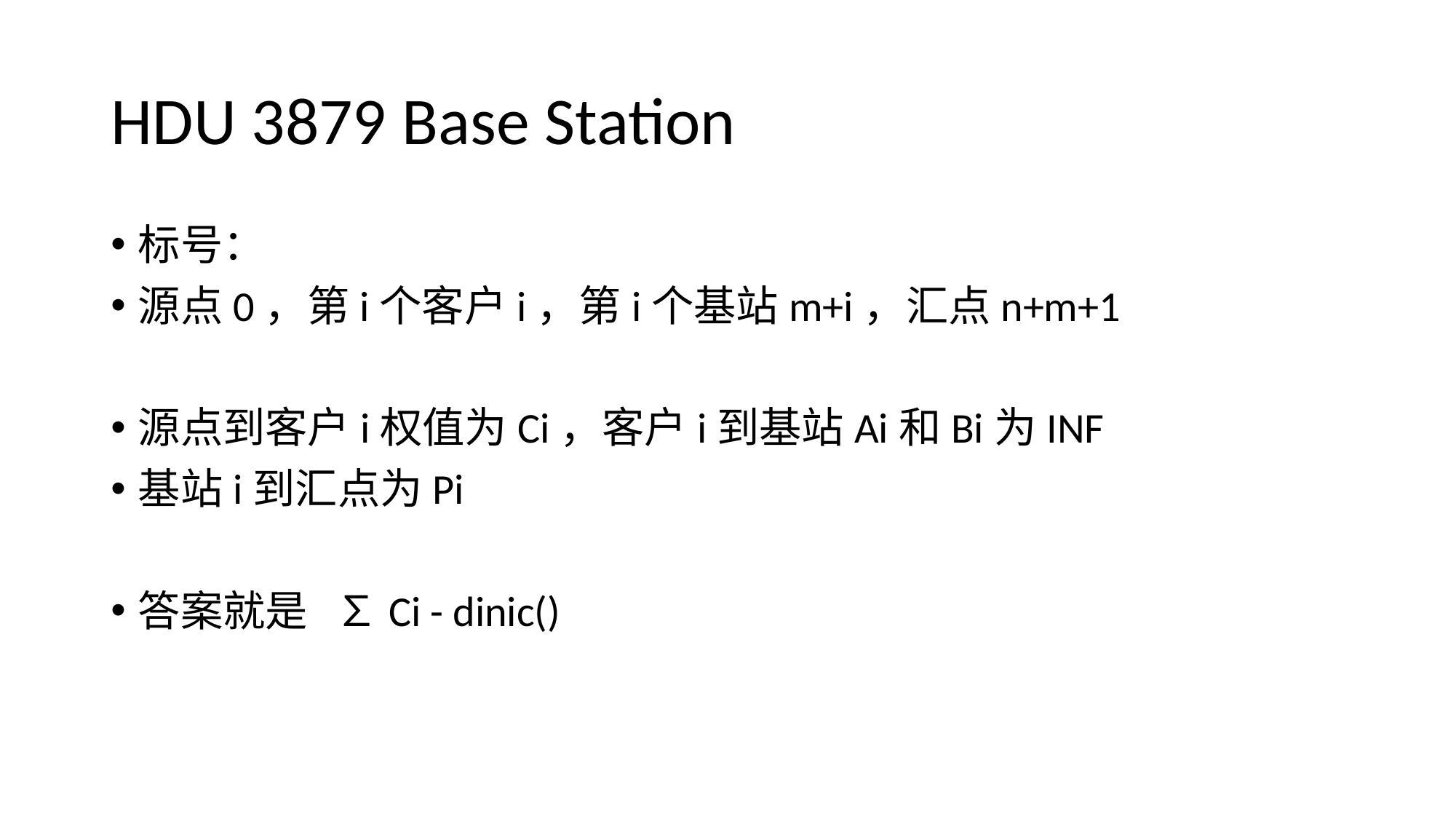

# HDU 3879 Base Station
标号：
源点0，第i个客户i，第i个基站m+i，汇点n+m+1

源点到客户i权值为Ci，客户i到基站Ai和Bi为INF
基站i到汇点为Pi

答案就是   ∑Ci - dinic()